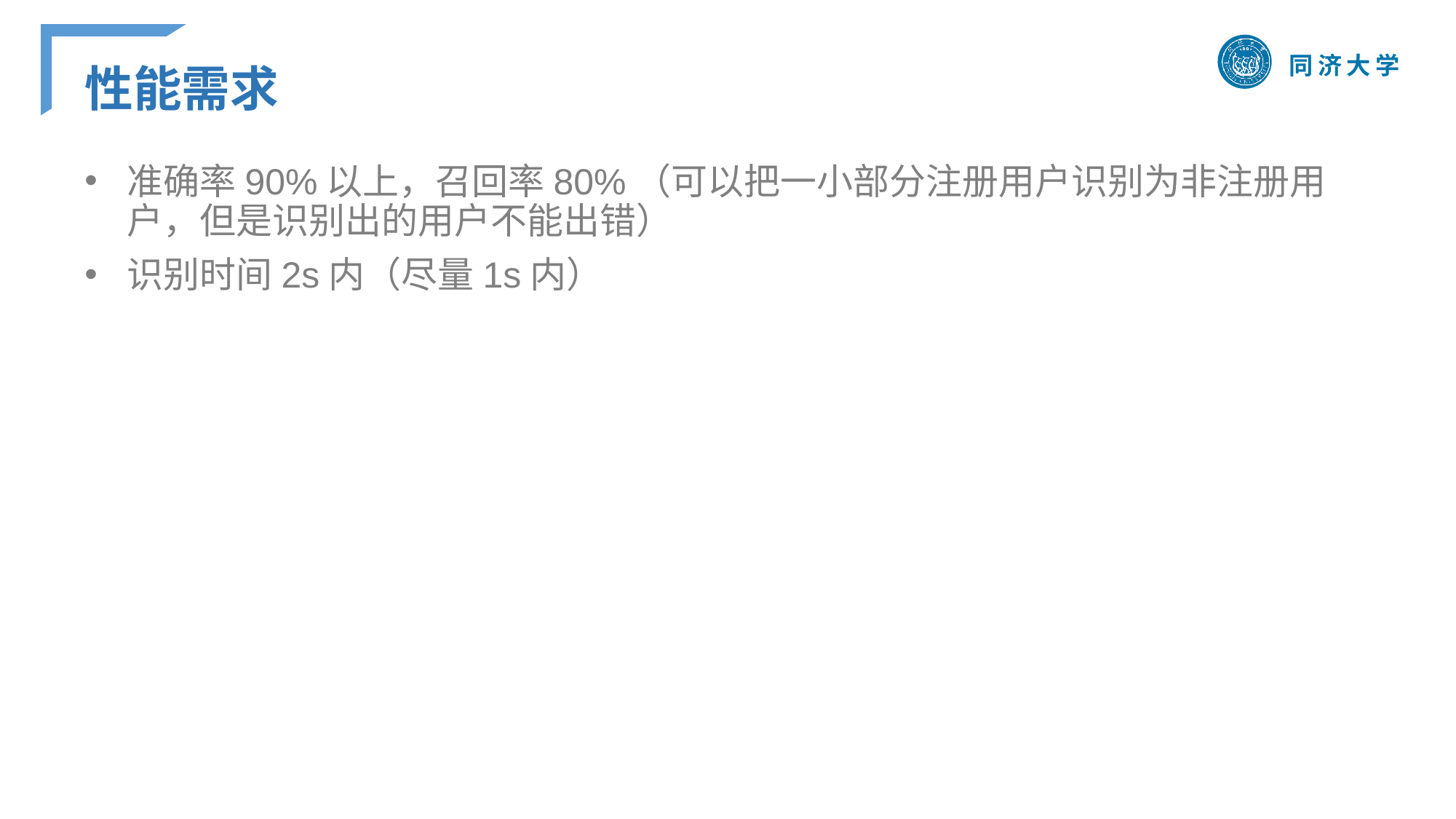

# 性能需求
准确率90%以上，召回率80%（可以把一小部分注册用户识别为非注册用户，但是识别出的用户不能出错）
识别时间2s内（尽量1s内）